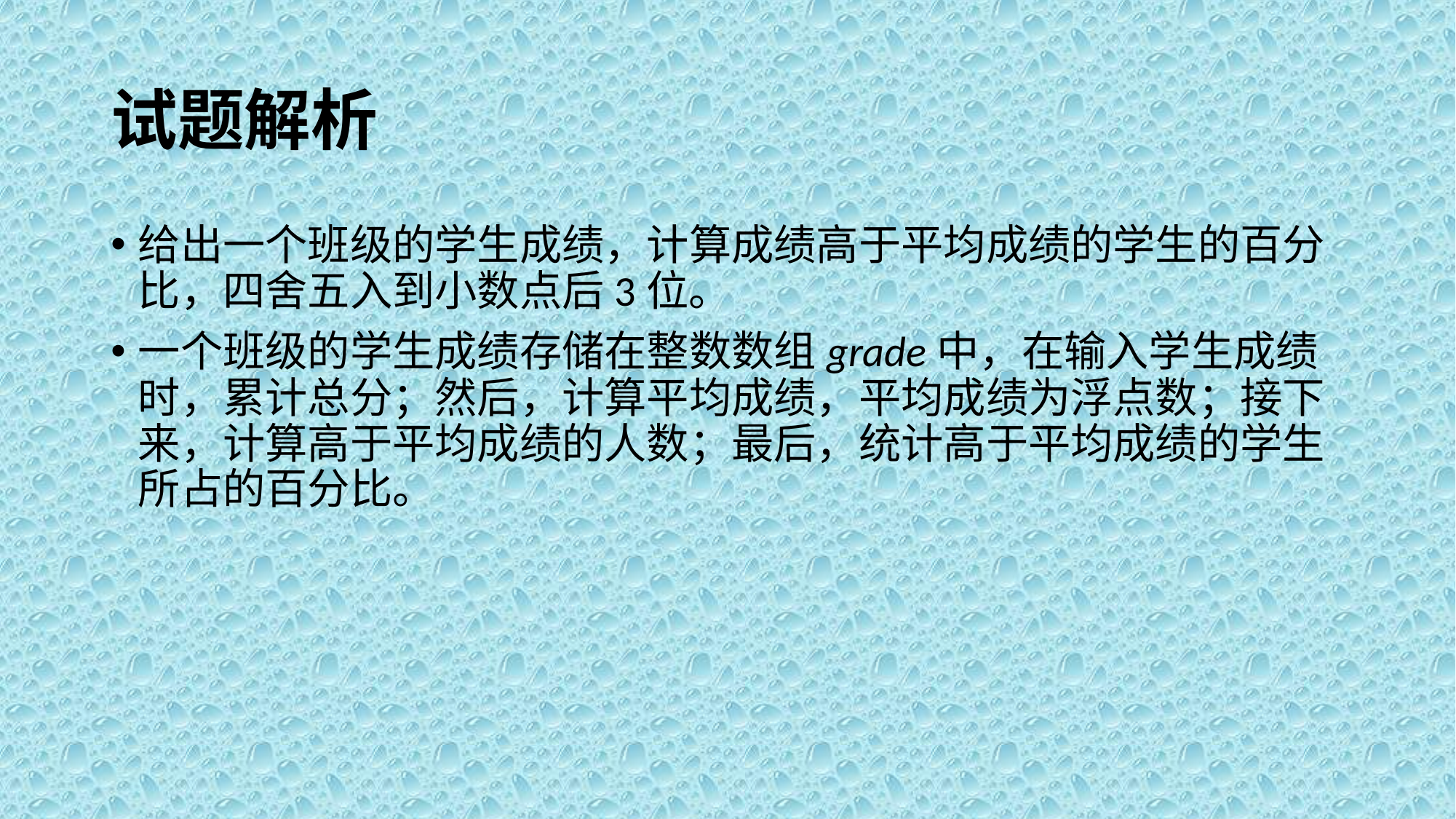

# 试题解析
给出一个班级的学生成绩，计算成绩高于平均成绩的学生的百分比，四舍五入到小数点后3位。
一个班级的学生成绩存储在整数数组grade中，在输入学生成绩时，累计总分；然后，计算平均成绩，平均成绩为浮点数；接下来，计算高于平均成绩的人数；最后，统计高于平均成绩的学生所占的百分比。